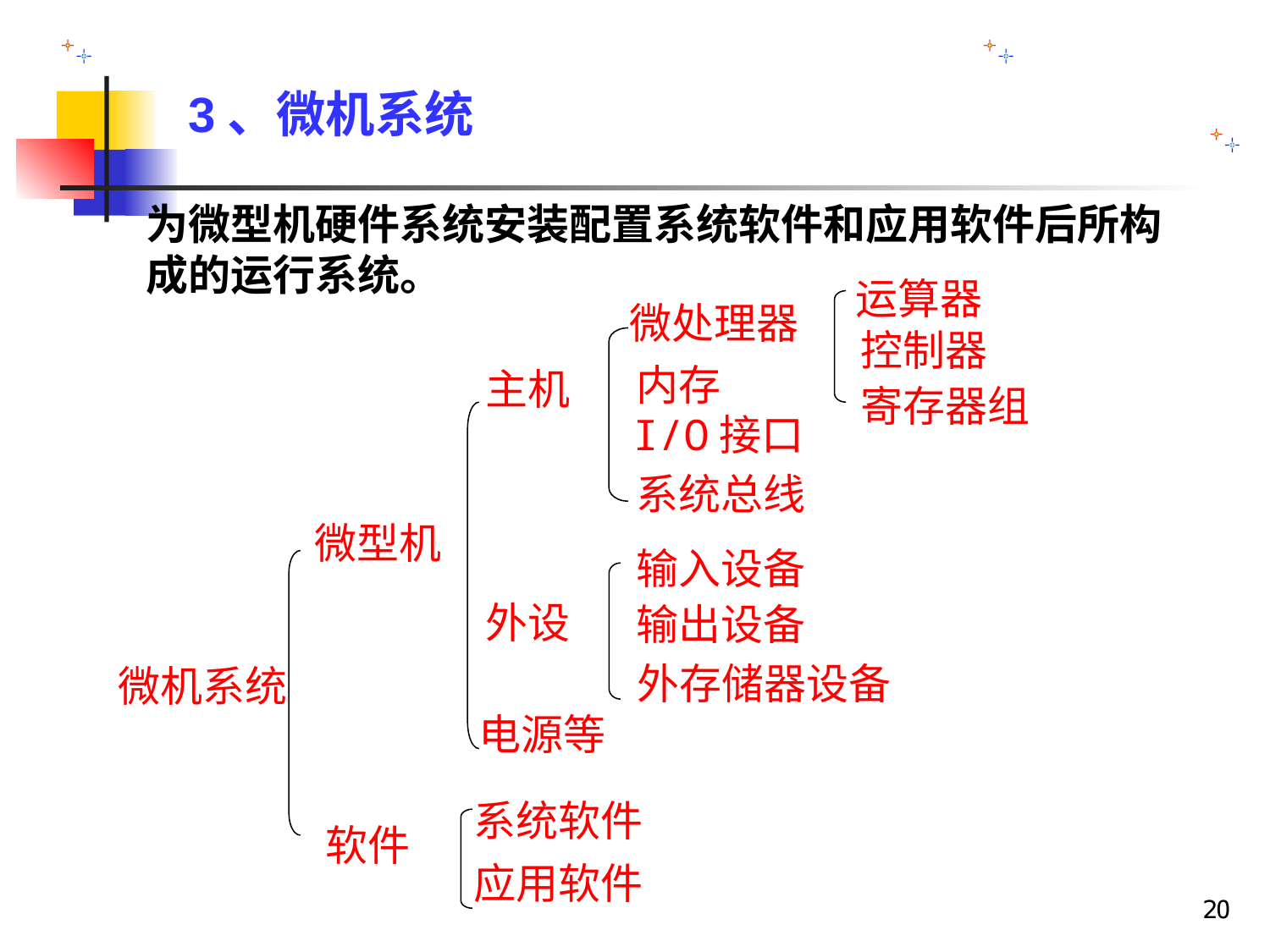

3、微机系统
为微型机硬件系统安装配置系统软件和应用软件后所构成的运行系统。
运算器
微处理器

控制器

内存
主机
寄存器组

I/O接口
系统总线
微型机
输入设备

外设
输出设备
外存储器设备
微机系统
电源等
系统软件

软件
应用软件
20